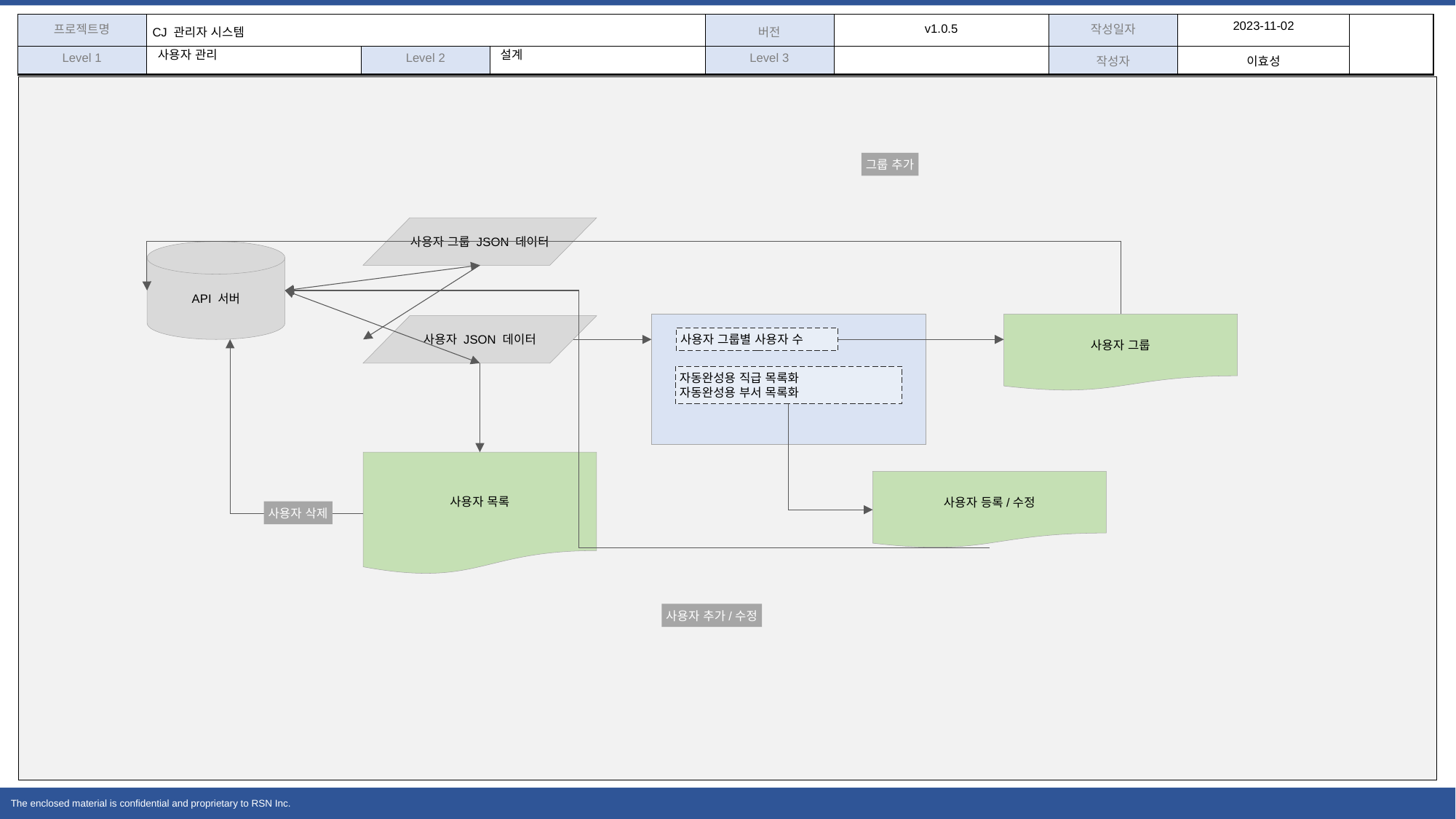

사용자 관리
설계

그룹 추가
사용자 그룹 JSON 데이터
API 서버

사용자 그룹
사용자 JSON 데이터
사용자 그룹별 사용자 수
자동완성용 직급 목록화
자동완성용 부서 목록화
사용자 목록
사용자 등록/수정
사용자 삭제
사용자 추가/수정